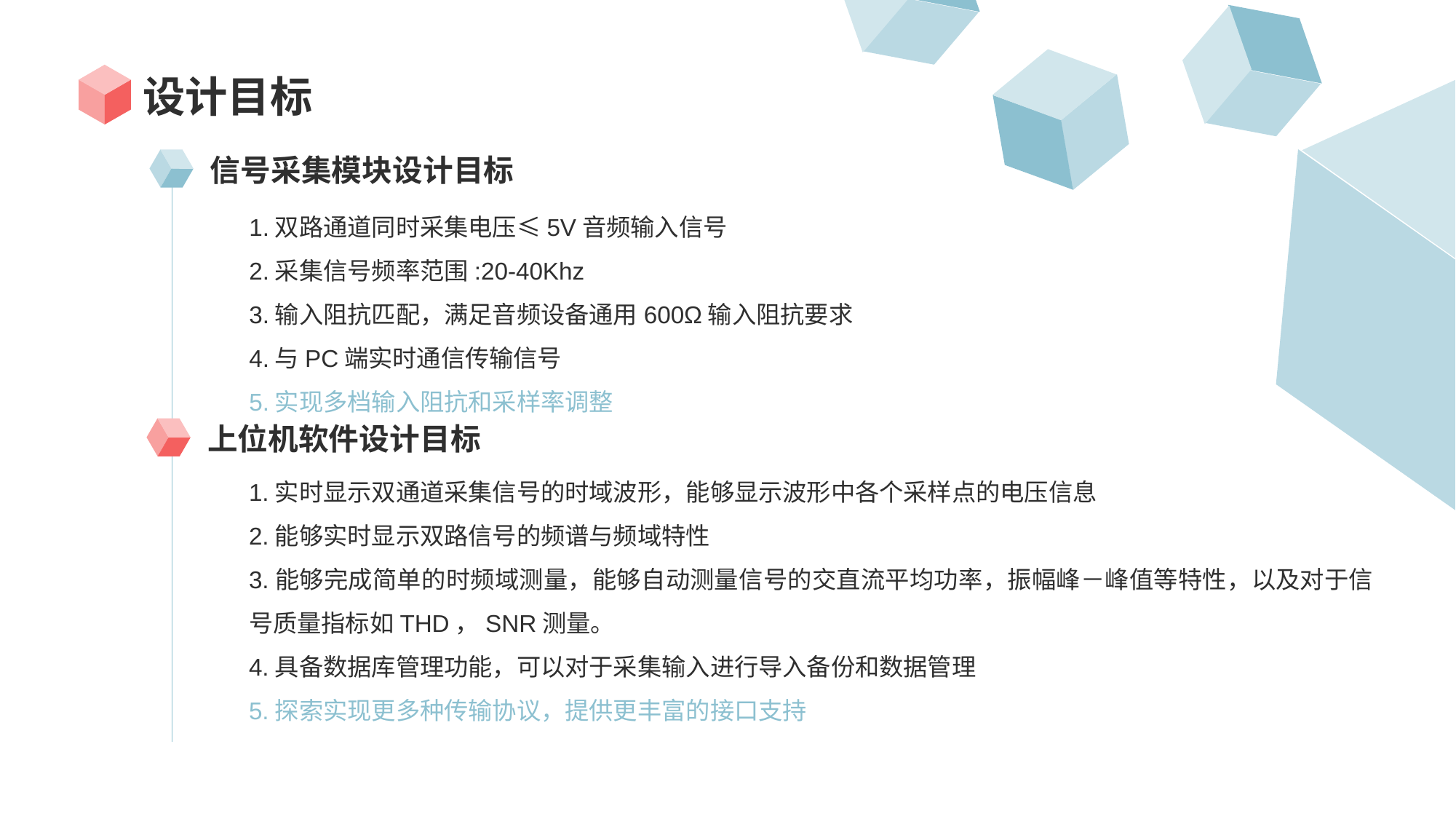

# 设计目标

信号采集模块设计目标
1.双路通道同时采集电压≤5V音频输入信号
2.采集信号频率范围:20-40Khz
3.输入阻抗匹配，满足音频设备通用600Ω输入阻抗要求
4.与PC端实时通信传输信号
5.实现多档输入阻抗和采样率调整

上位机软件设计目标

1.实时显示双通道采集信号的时域波形，能够显示波形中各个采样点的电压信息
2.能够实时显示双路信号的频谱与频域特性
3.能够完成简单的时频域测量，能够自动测量信号的交直流平均功率，振幅峰－峰值等特性，以及对于信号质量指标如THD，SNR测量。
4.具备数据库管理功能，可以对于采集输入进行导入备份和数据管理
5.探索实现更多种传输协议，提供更丰富的接口支持